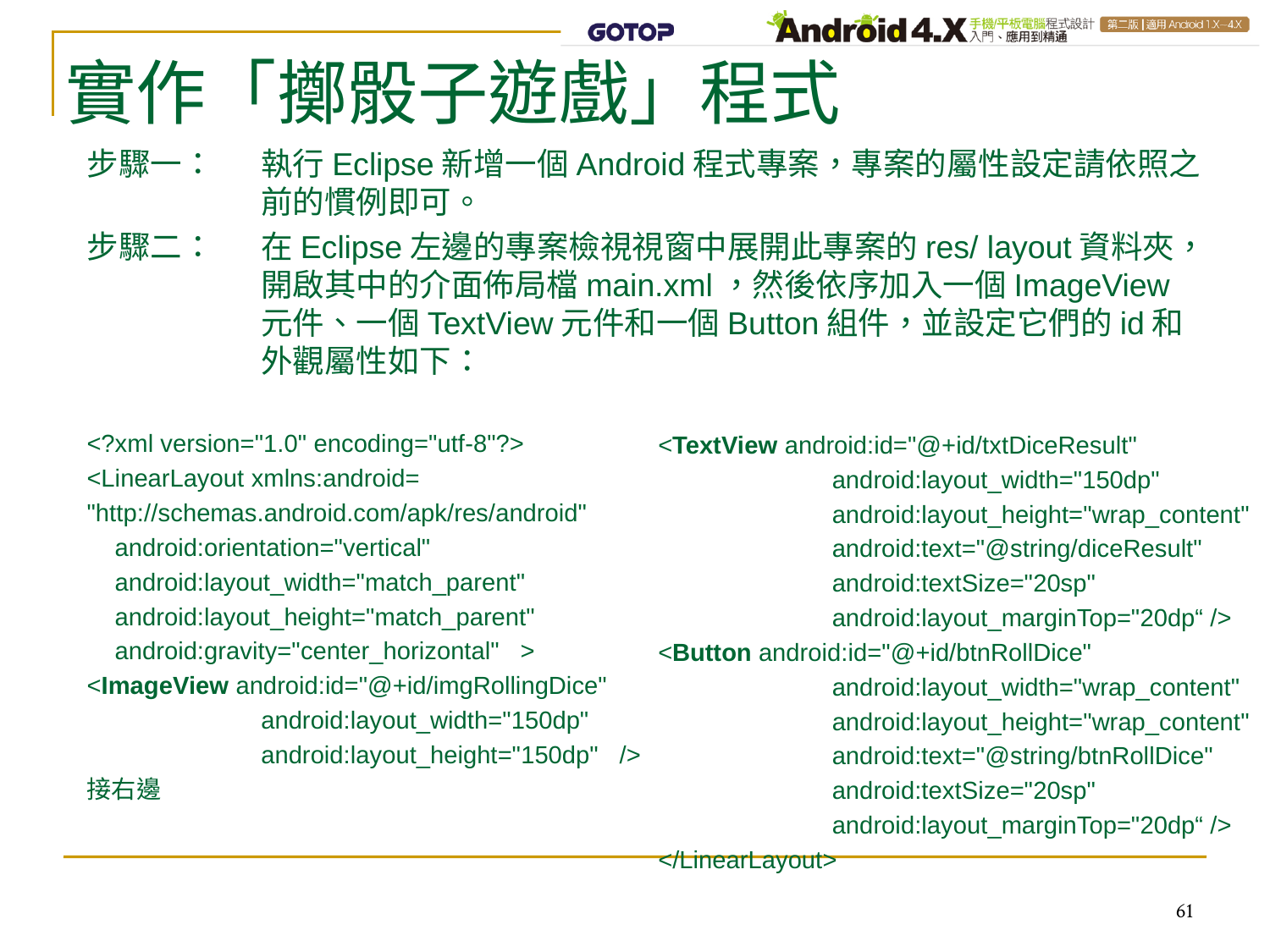

# 實作「擲骰子遊戲」程式
步驟一：	執行Eclipse新增一個Android程式專案，專案的屬性設定請依照之前的慣例即可。
步驟二：	在Eclipse左邊的專案檢視視窗中展開此專案的res/ layout資料夾，開啟其中的介面佈局檔main.xml，然後依序加入一個ImageView元件、一個TextView元件和一個Button組件，並設定它們的id和外觀屬性如下：

<?xml version="1.0" encoding="utf-8"?>
<LinearLayout xmlns:android=
"http://schemas.android.com/apk/res/android"
    android:orientation="vertical"
    android:layout_width="match_parent"
    android:layout_height="match_parent"
    android:gravity="center_horizontal"   >
<ImageView android:id="@+id/imgRollingDice"
	android:layout_width="150dp"
	android:layout_height="150dp"   />
接右邊
<TextView android:id="@+id/txtDiceResult"
	android:layout_width="150dp"
	android:layout_height="wrap_content"
	android:text="@string/diceResult"
	android:textSize="20sp"
	android:layout_marginTop="20dp“ />
<Button android:id="@+id/btnRollDice"
	android:layout_width="wrap_content"
	android:layout_height="wrap_content"
	android:text="@string/btnRollDice"
	android:textSize="20sp"
	android:layout_marginTop="20dp“ />
</LinearLayout>

61